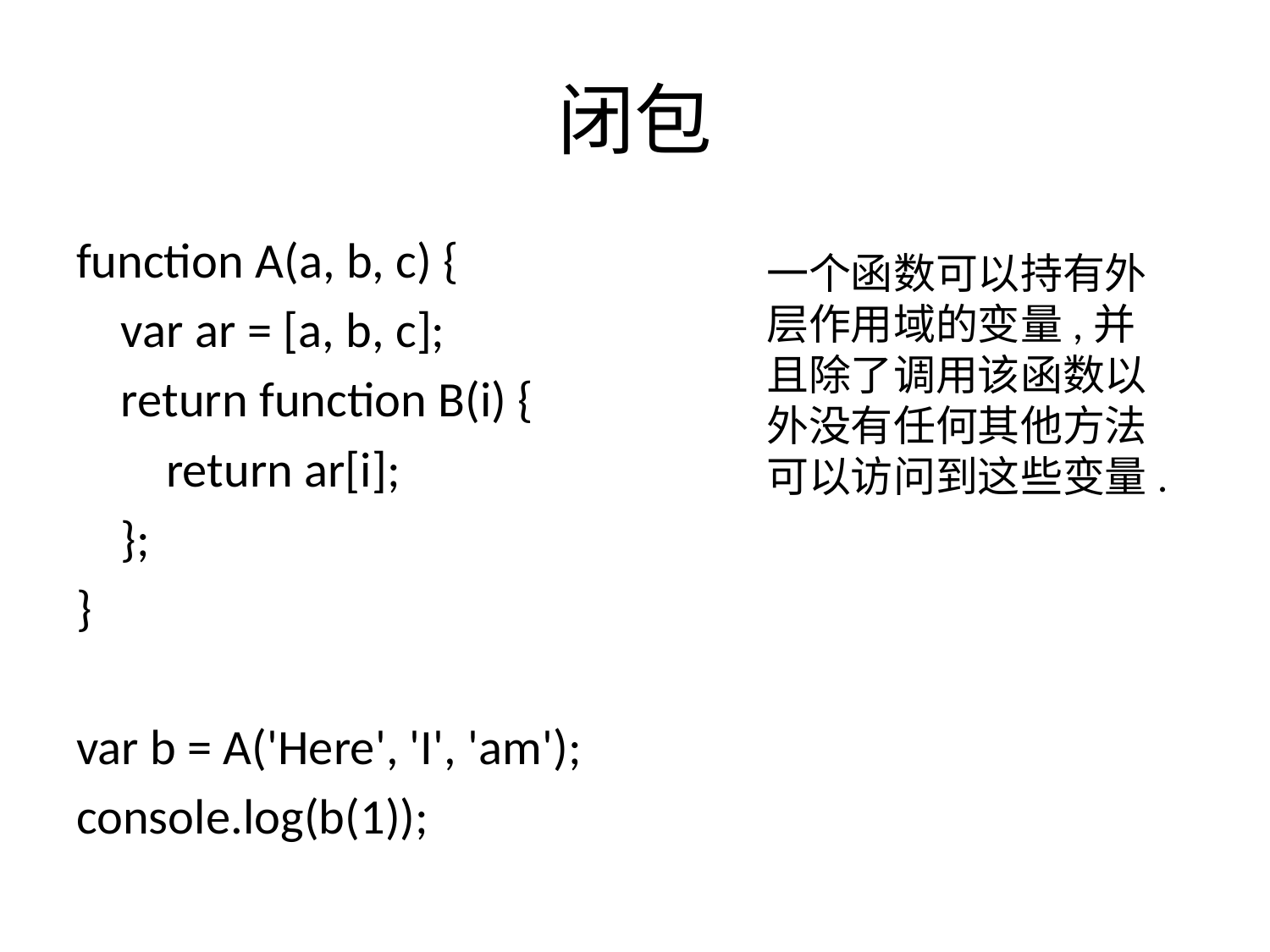

# 闭包
function A(a, b, c) {
    var ar = [a, b, c];
    return function B(i) {
        return ar[i];
    };
}

var b = A('Here', 'I', 'am');
console.log(b(1));
一个函数可以持有外层作用域的变量,并且除了调用该函数以外没有任何其他方法可以访问到这些变量.